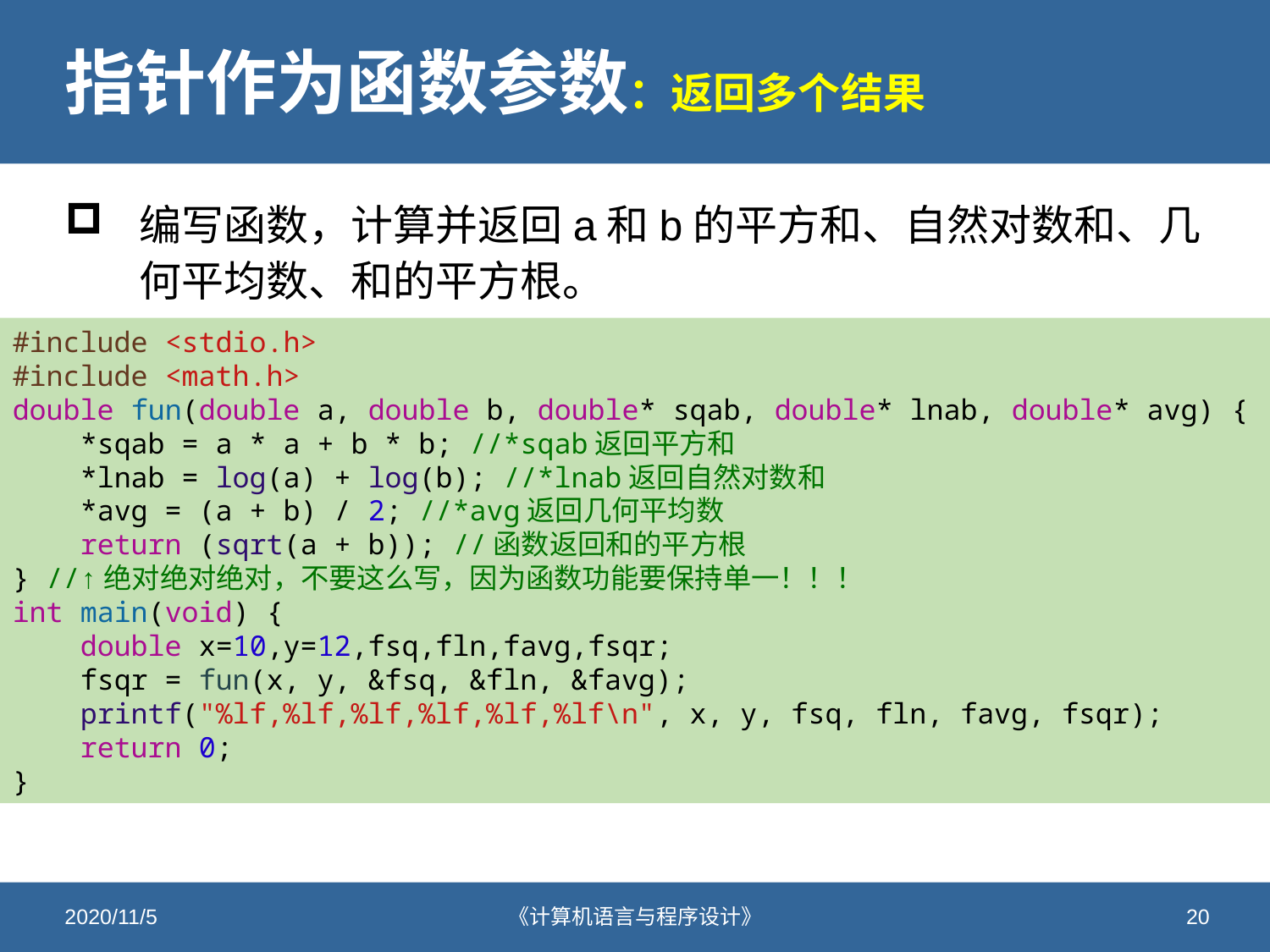

# 指针作为函数参数：返回多个结果
编写函数，计算并返回a和b的平方和、自然对数和、几何平均数、和的平方根。
#include <stdio.h>
#include <math.h>
double fun(double a, double b, double* sqab, double* lnab, double* avg) {
    *sqab = a * a + b * b; //*sqab返回平方和
    *lnab = log(a) + log(b); //*lnab返回自然对数和
    *avg = (a + b) / 2; //*avg返回几何平均数
    return (sqrt(a + b)); //函数返回和的平方根
} //↑绝对绝对绝对，不要这么写，因为函数功能要保持单一！！！
int main(void) {
    double x=10,y=12,fsq,fln,favg,fsqr;
    fsqr = fun(x, y, &fsq, &fln, &favg);
    printf("%lf,%lf,%lf,%lf,%lf,%lf\n", x, y, fsq, fln, favg, fsqr);
    return 0;
}
2020/11/5
《计算机语言与程序设计》
20